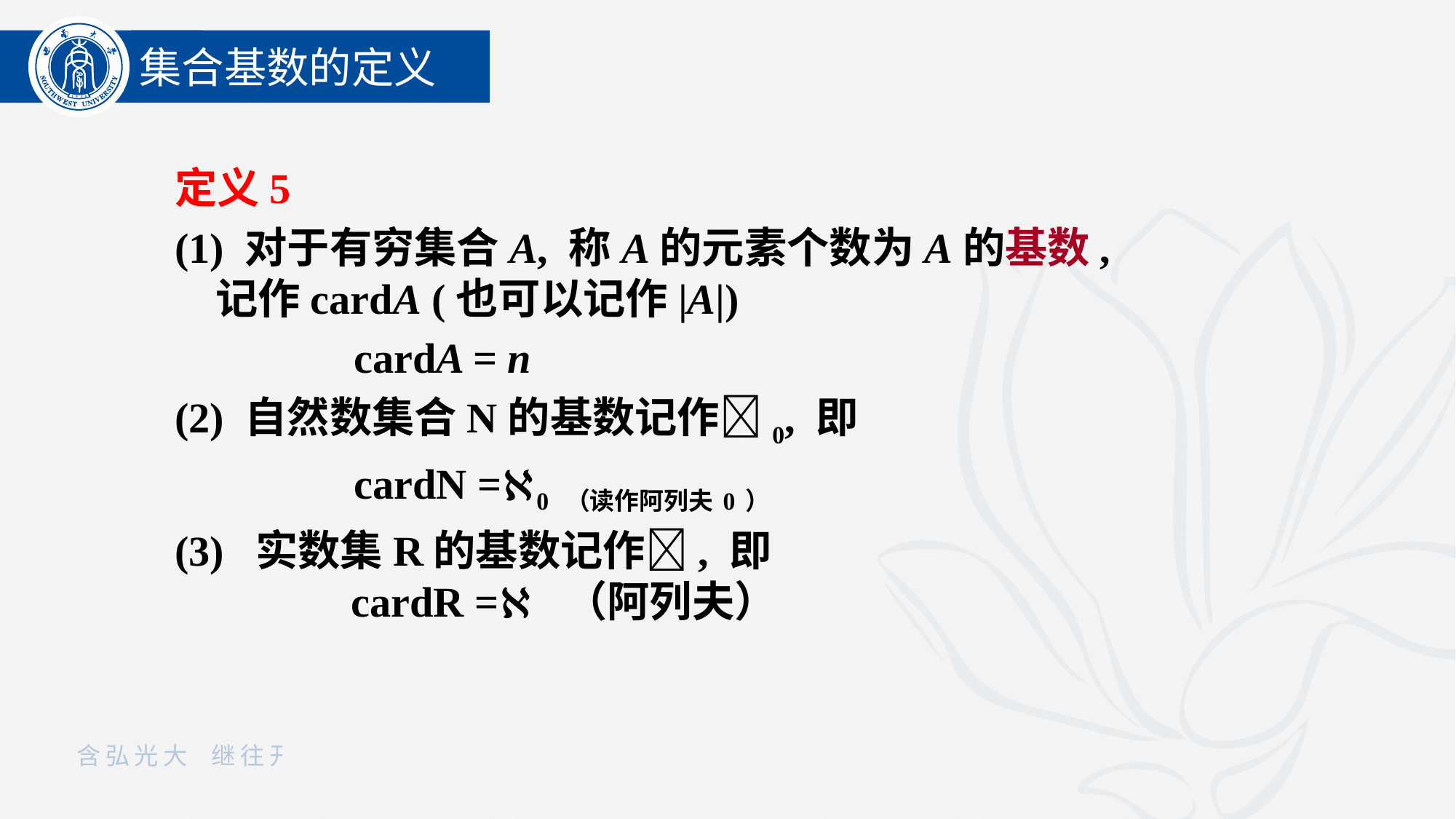

集合基数的定义
定义5
(1) 对于有穷集合A, 称A的元素个数为A的基数, 记作cardA (也可以记作|A|)
                 cardA = n
(2) 自然数集合N的基数记作ℵ0, 即
                 cardN =ℵ0 （读作阿列夫0）
(3)  实数集R的基数记作ℵ, 即
             cardR =ℵ  （阿列夫）